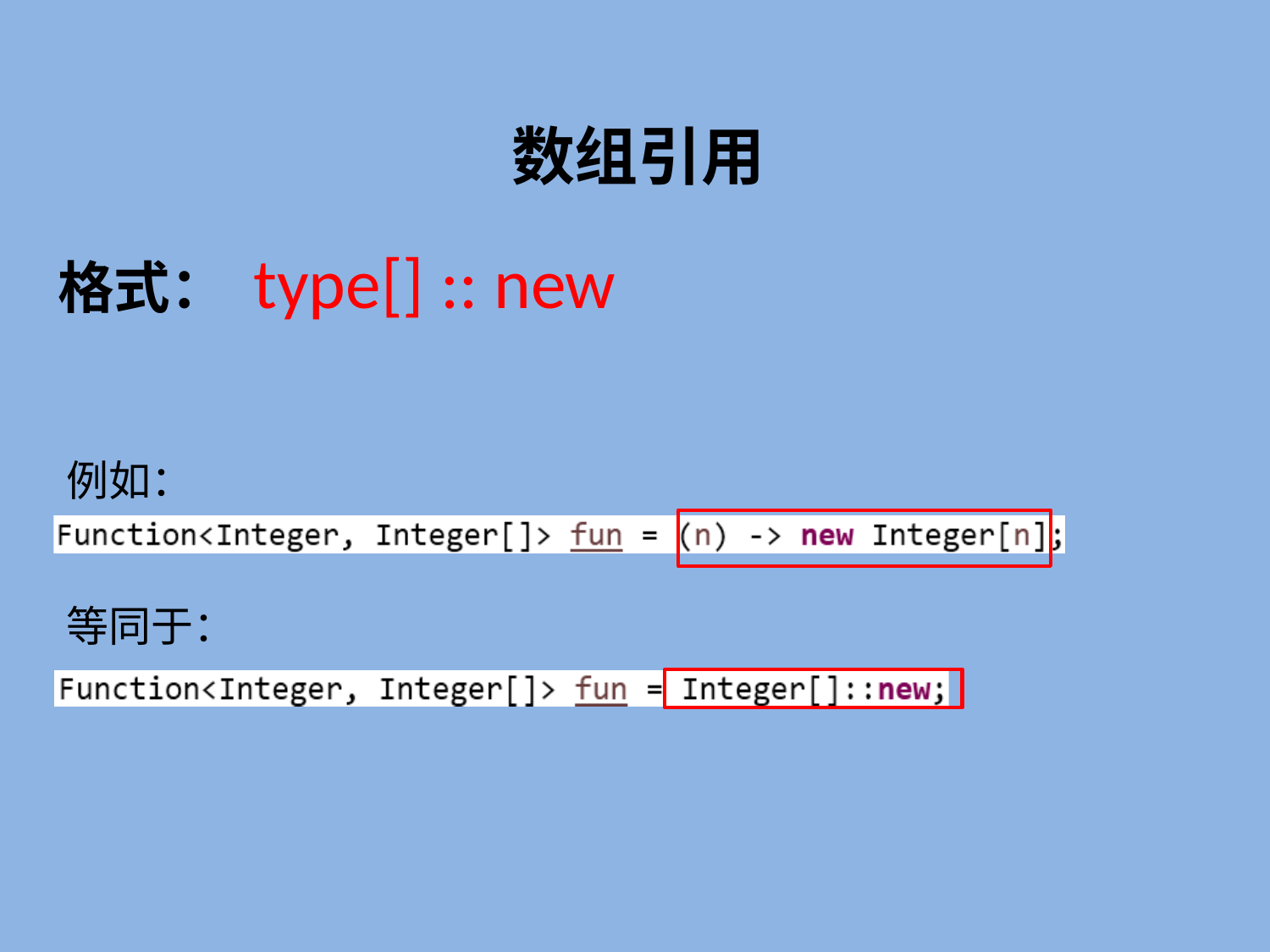

# 数组引用
格式： type[] :: new
例如：

等同于：